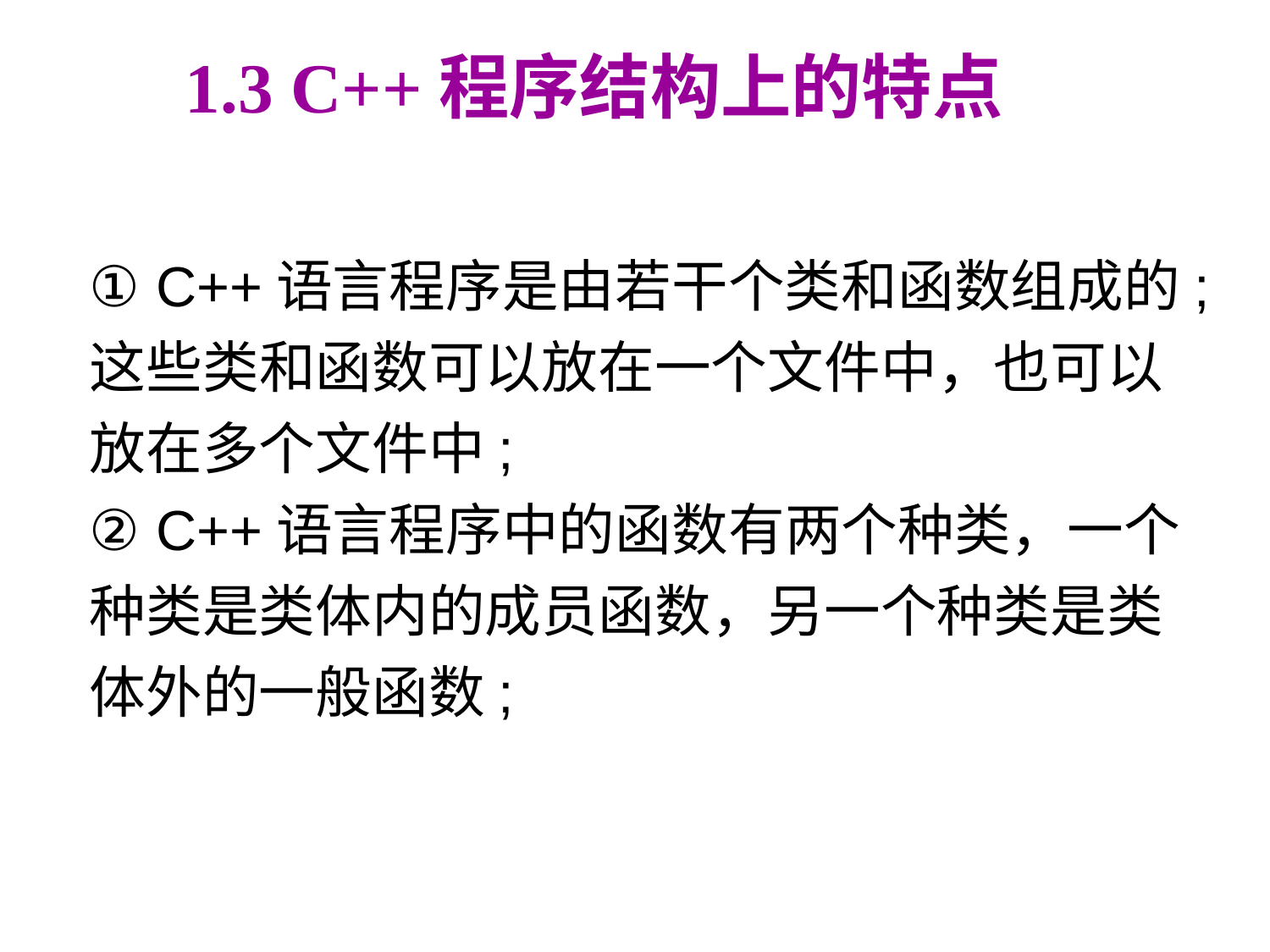

1.3 C++程序结构上的特点
① C++语言程序是由若干个类和函数组成的;这些类和函数可以放在一个文件中，也可以放在多个文件中;
② C++语言程序中的函数有两个种类，一个种类是类体内的成员函数，另一个种类是类体外的一般函数;